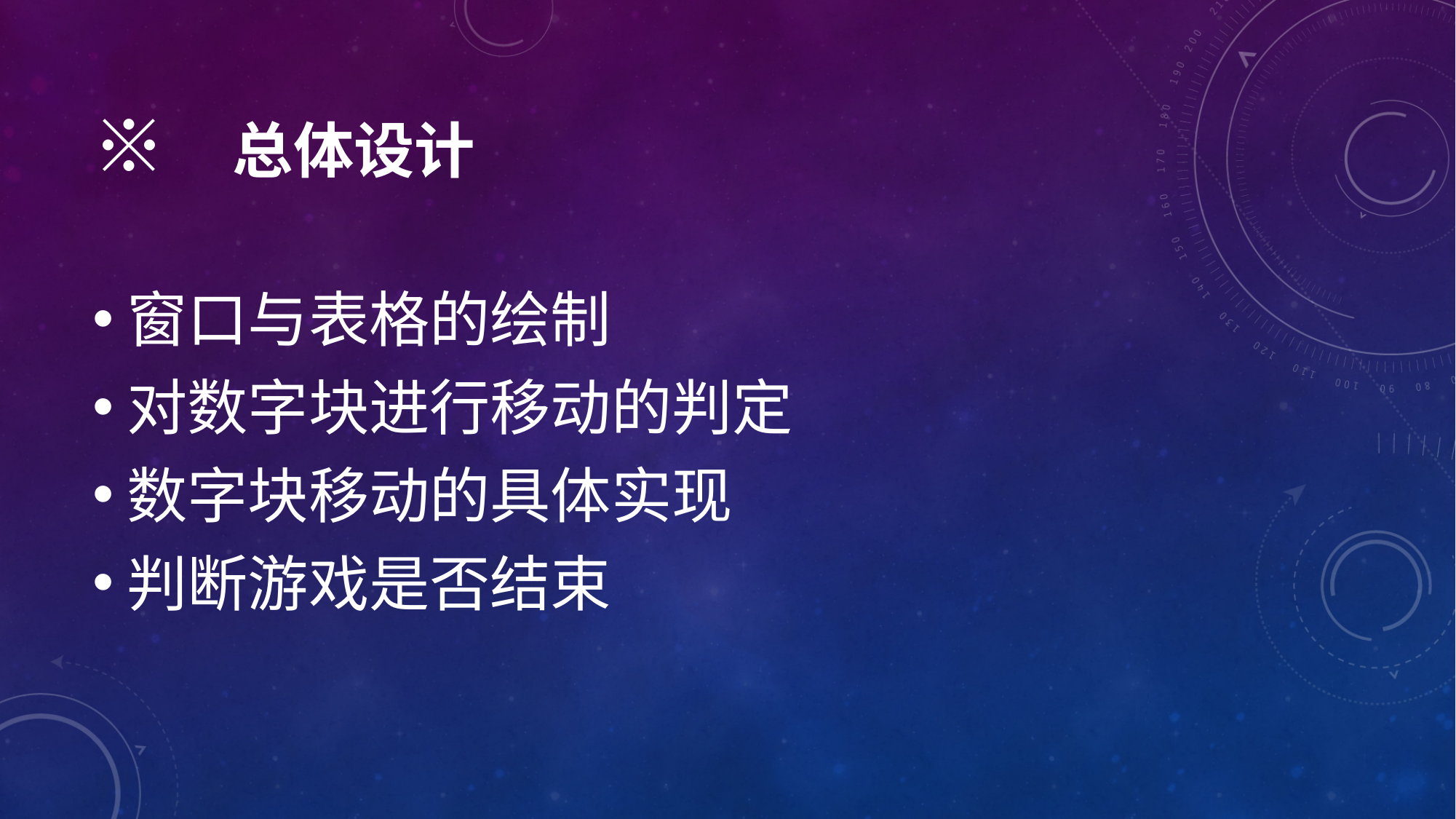

# ※   总体设计
窗口与表格的绘制
对数字块进行移动的判定
数字块移动的具体实现
判断游戏是否结束